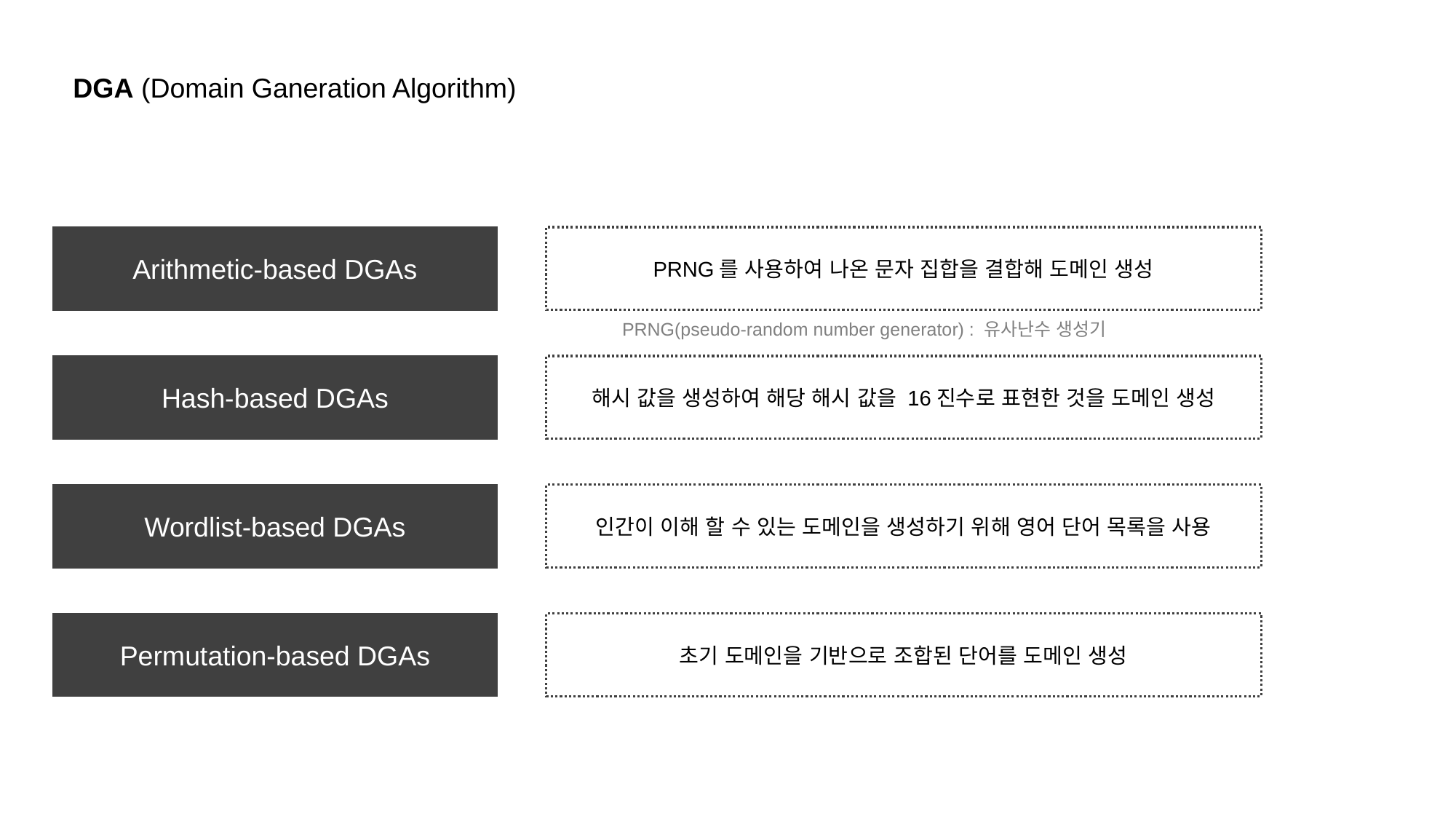

DGA (Domain Ganeration Algorithm)
Arithmetic-based DGAs
PRNG를 사용하여 나온 문자 집합을 결합해 도메인 생성
PRNG(pseudo-random number generator) : 유사난수 생성기
Hash-based DGAs
해시 값을 생성하여 해당 해시 값을 16진수로 표현한 것을 도메인 생성
Wordlist-based DGAs
인간이 이해 할 수 있는 도메인을 생성하기 위해 영어 단어 목록을 사용
Permutation-based DGAs
초기 도메인을 기반으로 조합된 단어를 도메인 생성